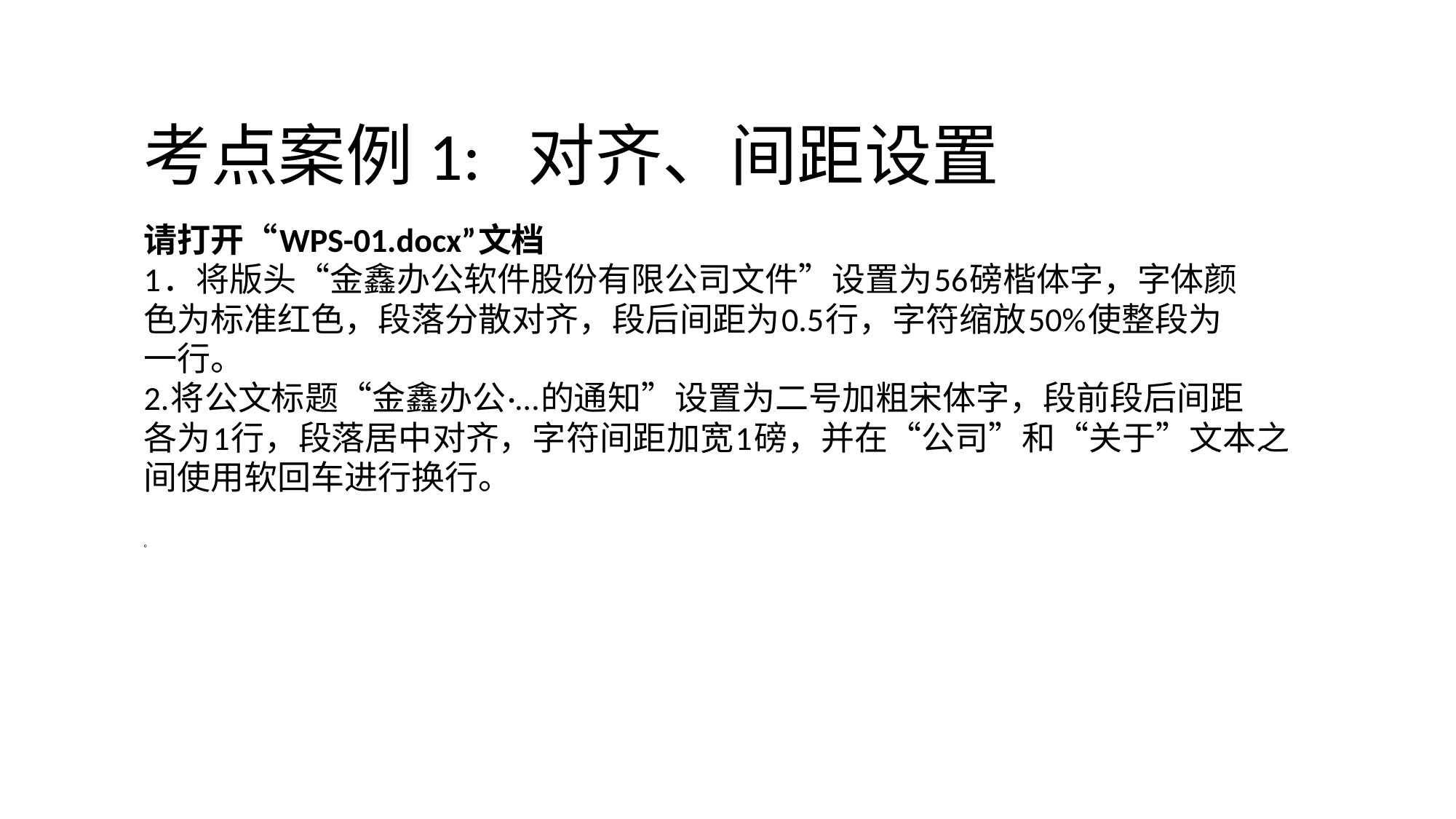

# 考点案例1:  对齐、间距设置
请打开“WPS-01.docx”文档
1．将版头“金鑫办公软件股份有限公司文件”设置为56磅楷体字，字体颜
色为标准红色，段落分散对齐，段后间距为0.5行，字符缩放50%使整段为
一行。
2.将公文标题“金鑫办公·…的通知”设置为二号加粗宋体字，段前段后间距
各为1行，段落居中对齐，字符间距加宽1磅，并在“公司”和“关于”文本之
间使用软回车进行换行。

。